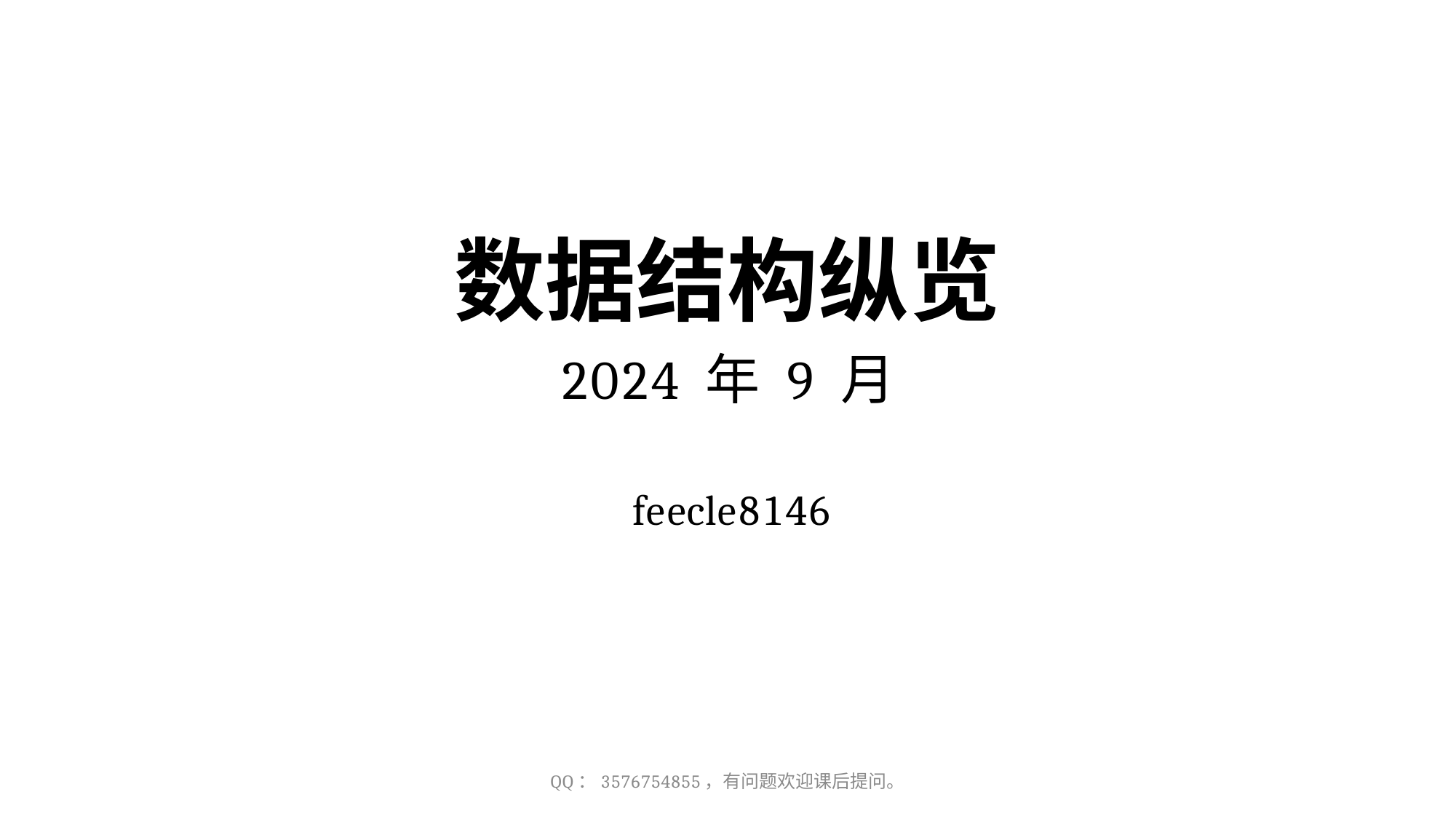

数据结构纵览
2024 年 9 月
feecle8146
QQ：3576754855，有问题欢迎课后提问。